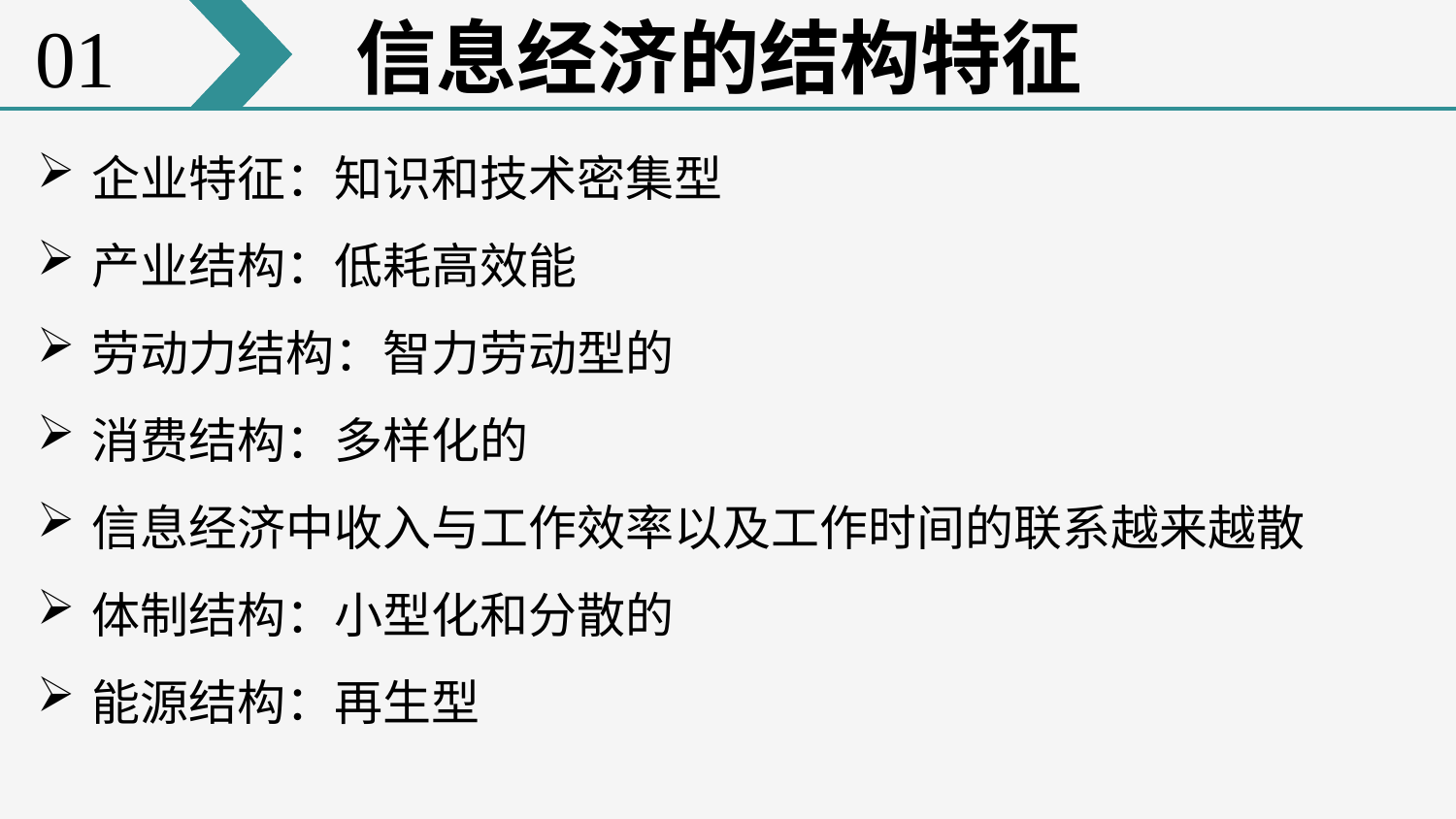

信息经济的结构特征
01
企业特征：知识和技术密集型
产业结构：低耗高效能
劳动力结构：智力劳动型的
消费结构：多样化的
信息经济中收入与工作效率以及工作时间的联系越来越散
体制结构：小型化和分散的
能源结构：再生型